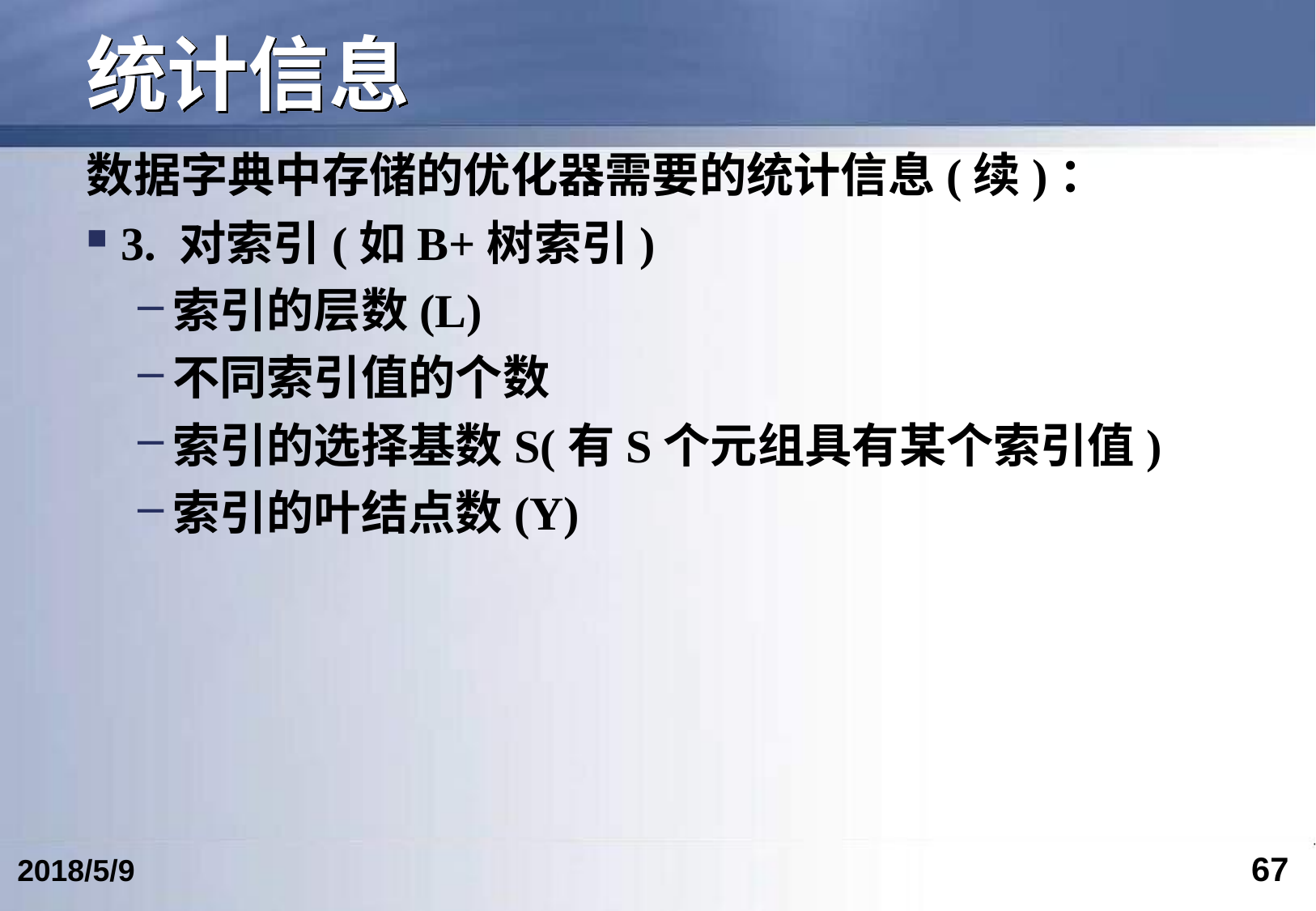

# 统计信息
数据字典中存储的优化器需要的统计信息(续)：
3. 对索引(如B+树索引)
索引的层数(L)
不同索引值的个数
索引的选择基数S(有S个元组具有某个索引值)
索引的叶结点数(Y)
67
2018/5/9